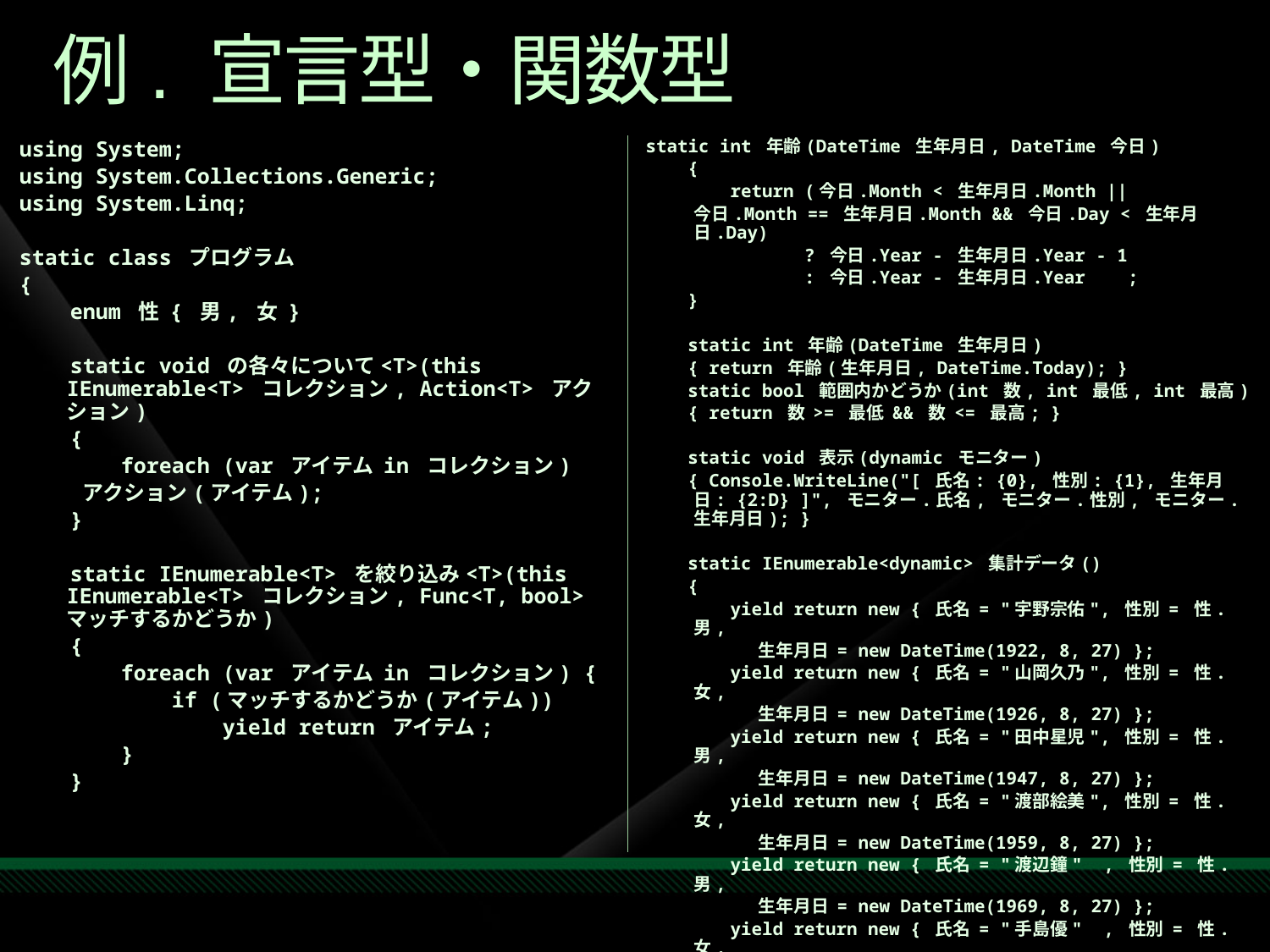

# 例. 宣言型・関数型
static int 年齢(DateTime 生年月日, DateTime 今日)
    {
        return (今日.Month < 生年月日.Month ||
           今日.Month == 生年月日.Month && 今日.Day < 生年月日.Day)
               ? 今日.Year - 生年月日.Year - 1
               : 今日.Year - 生年月日.Year    ;
    }

    static int 年齢(DateTime 生年月日)
    { return 年齢(生年月日, DateTime.Today); }
    static bool 範囲内かどうか(int 数, int 最低, int 最高)
    { return 数 >= 最低 && 数 <= 最高; }

    static void 表示(dynamic モニター)
    { Console.WriteLine("[ 氏名: {0}, 性別: {1}, 生年月日: {2:D} ]", モニター.氏名, モニター.性別, モニター.生年月日); }

    static IEnumerable<dynamic> 集計データ()
    {
        yield return new { 氏名 = "宇野宗佑", 性別 = 性.男,
                           生年月日 = new DateTime(1922, 8, 27) };
        yield return new { 氏名 = "山岡久乃", 性別 = 性.女,
                           生年月日 = new DateTime(1926, 8, 27) };
        yield return new { 氏名 = "田中星児", 性別 = 性.男,
                           生年月日 = new DateTime(1947, 8, 27) };
        yield return new { 氏名 = "渡部絵美", 性別 = 性.女,
                           生年月日 = new DateTime(1959, 8, 27) };
        yield return new { 氏名 = "渡辺鐘"  , 性別 = 性.男,
                           生年月日 = new DateTime(1969, 8, 27) };
        yield return new { 氏名 = "手島優"  , 性別 = 性.女,
                           生年月日 = new DateTime(1984, 8, 27) };
    }
using System;
using System.Collections.Generic;
using System.Linq;

static class プログラム
{
    enum 性 { 男, 女 }

    static void の各々について<T>(this IEnumerable<T> コレクション, Action<T> アクション)
    {
        foreach (var アイテム in コレクション)
            アクション(アイテム);
    }

    static IEnumerable<T> を絞り込み<T>(this IEnumerable<T> コレクション, Func<T, bool> マッチするかどうか)
    {
        foreach (var アイテム in コレクション) {
            if (マッチするかどうか(アイテム))
                yield return アイテム;
        }
    }